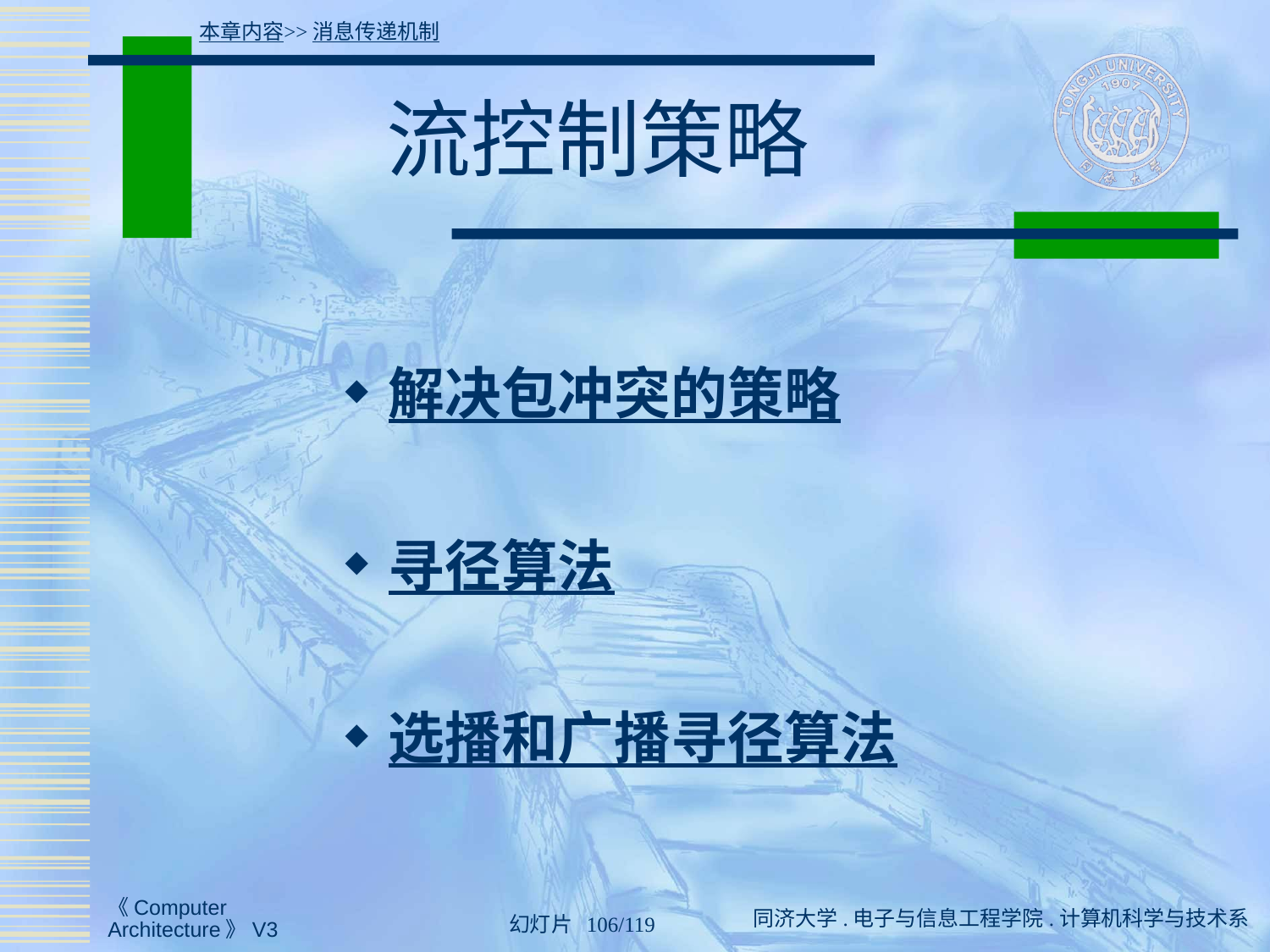

本章内容>>消息传递机制
# 流控制策略
解决包冲突的策略

寻径算法

选播和广播寻径算法